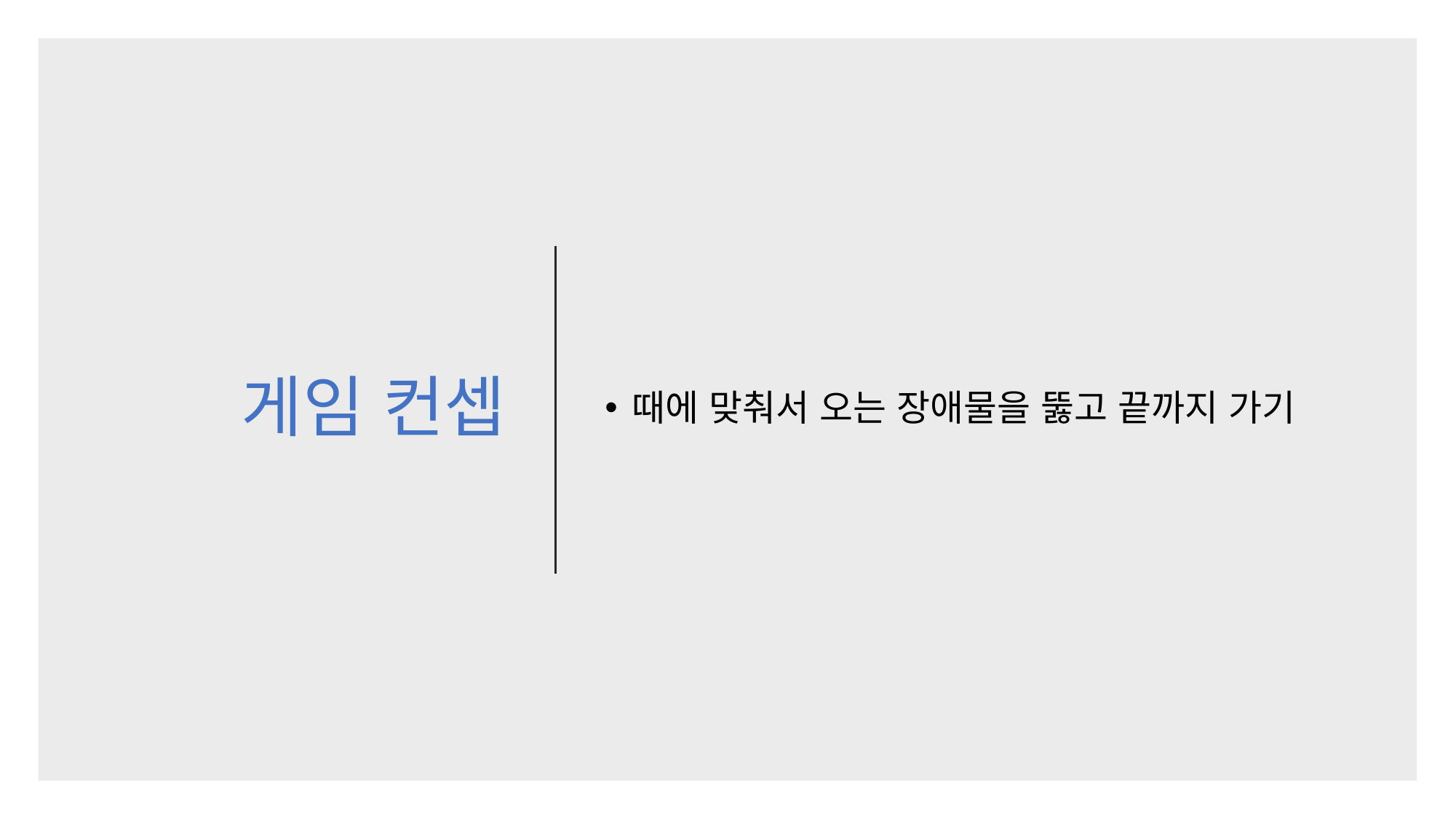

# 게임 컨셉
때에 맞춰서 오는 장애물을 뚫고 끝까지 가기